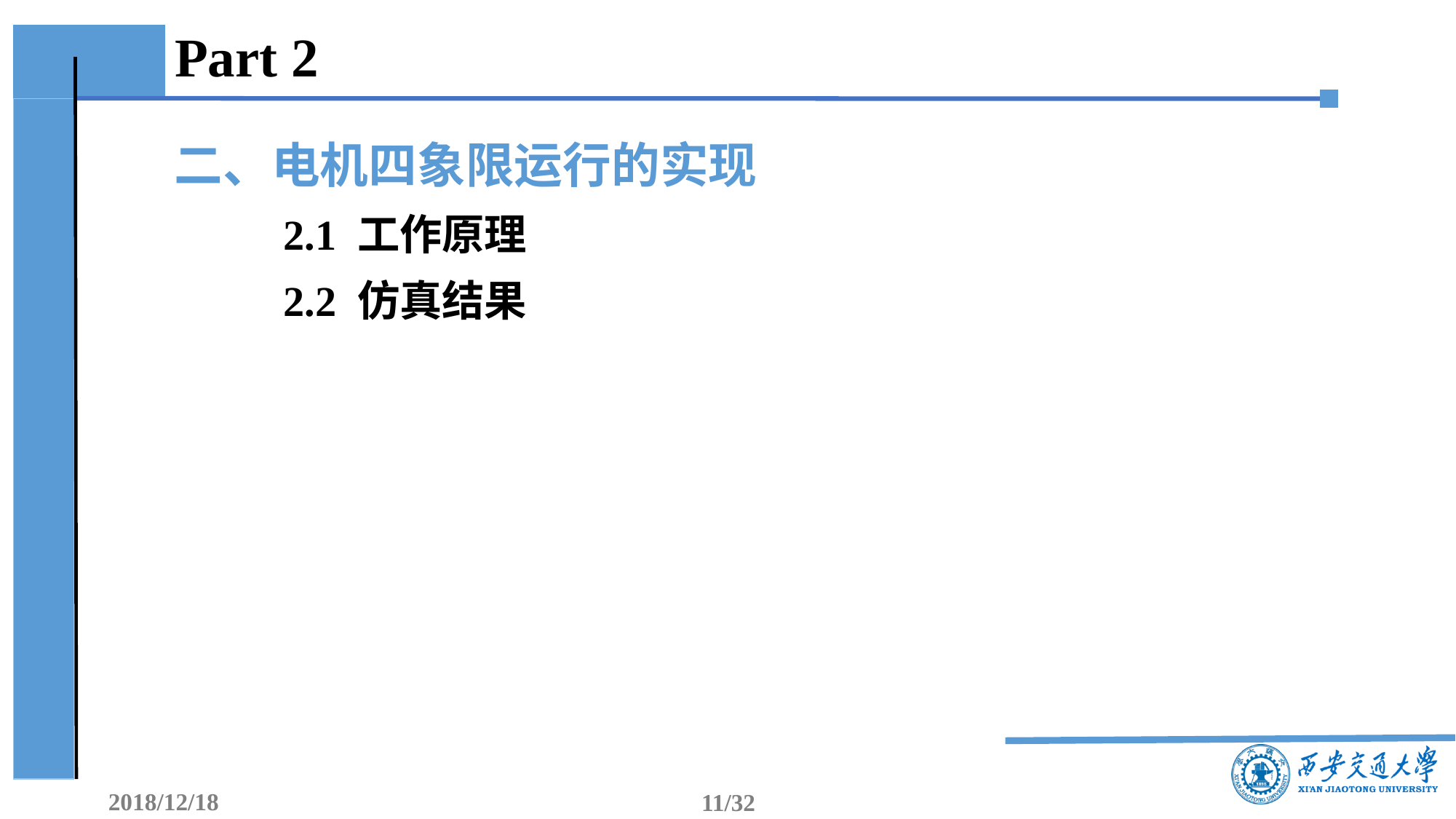

# Part 2
二、电机四象限运行的实现
	2.1 工作原理
2.2 仿真结果
2018/12/18